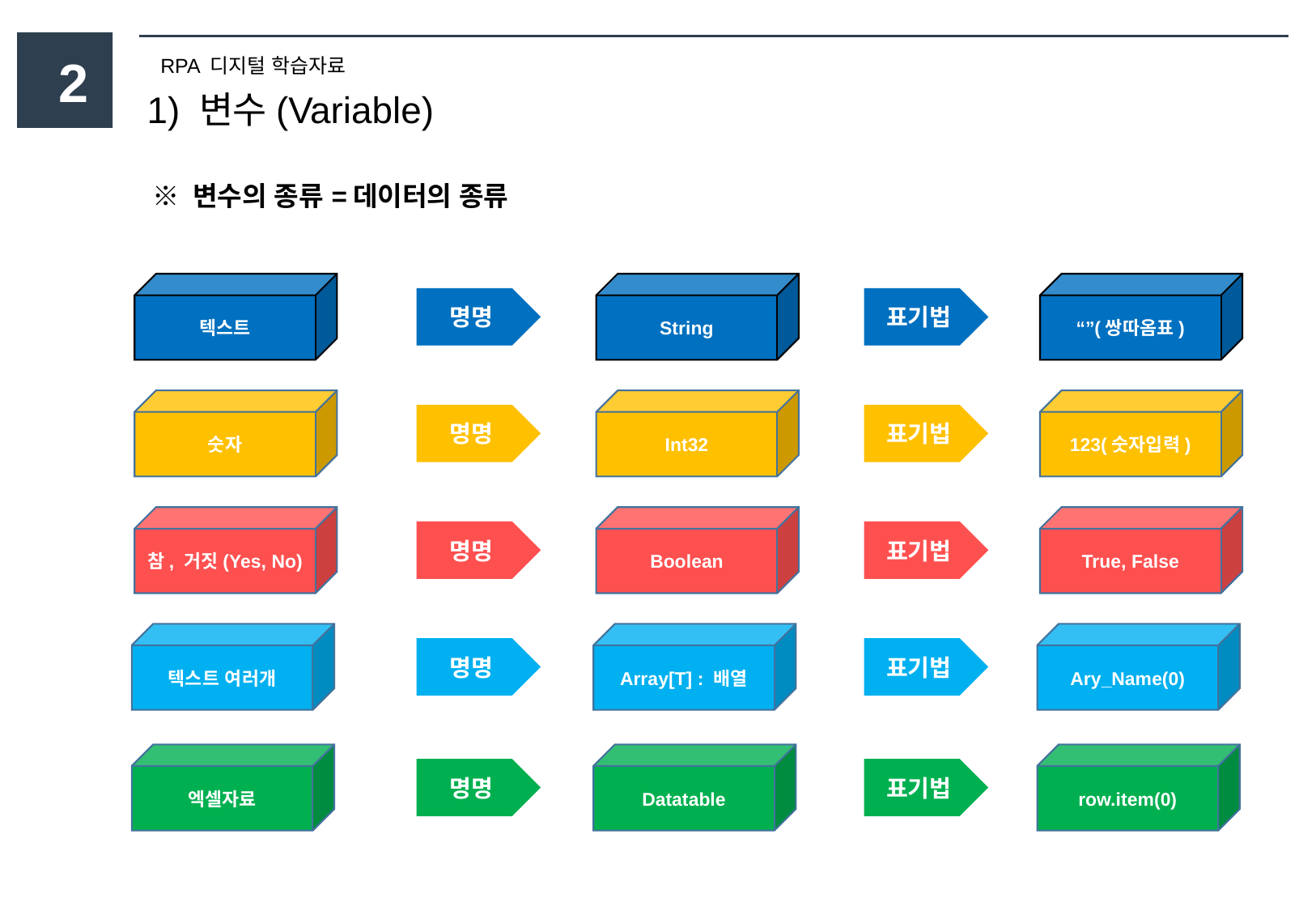

2
RPA 디지털 학습자료
1) 변수(Variable)
| ※ 변수의 종류=데이터의 종류 |
| --- |
텍스트
String
“”(쌍따옴표)
명명
표기법
숫자
Int32
123(숫자입력)
명명
표기법
참, 거짓(Yes, No)
Boolean
True, False
명명
표기법
텍스트 여러개
Array[T] : 배열
Ary_Name(0)
명명
표기법
엑셀자료
Datatable
row.item(0)
명명
표기법